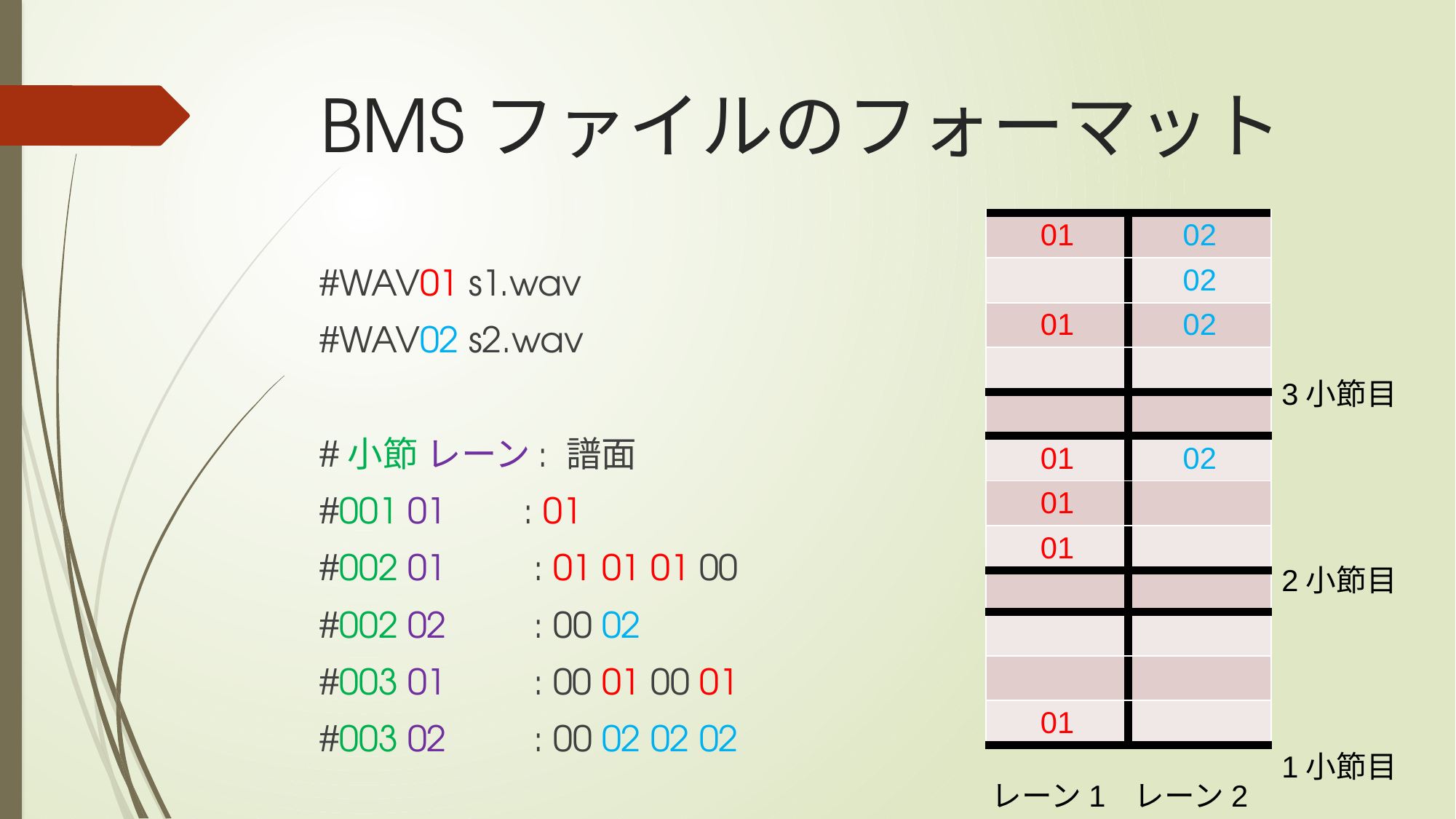

# BMSファイルのフォーマット
| 01 | 02 |
| --- | --- |
|  | 02 |
| 01 | 02 |
|  |  |
|  |  |
| 01 | 02 |
| 01 |  |
| 01 |  |
|  |  |
|  |  |
|  |  |
| 01 |  |
#WAV01 s1.wav
#WAV02 s2.wav

#小節 レーン: 譜面
#001 01 　  : 01
#002 01　　: 01 01 01 00
#002 02　　: 00 02
#003 01　　: 00 01 00 01
#003 02　　: 00 02 02 02

3小節目
2小節目
1小節目
レーン1
レーン2